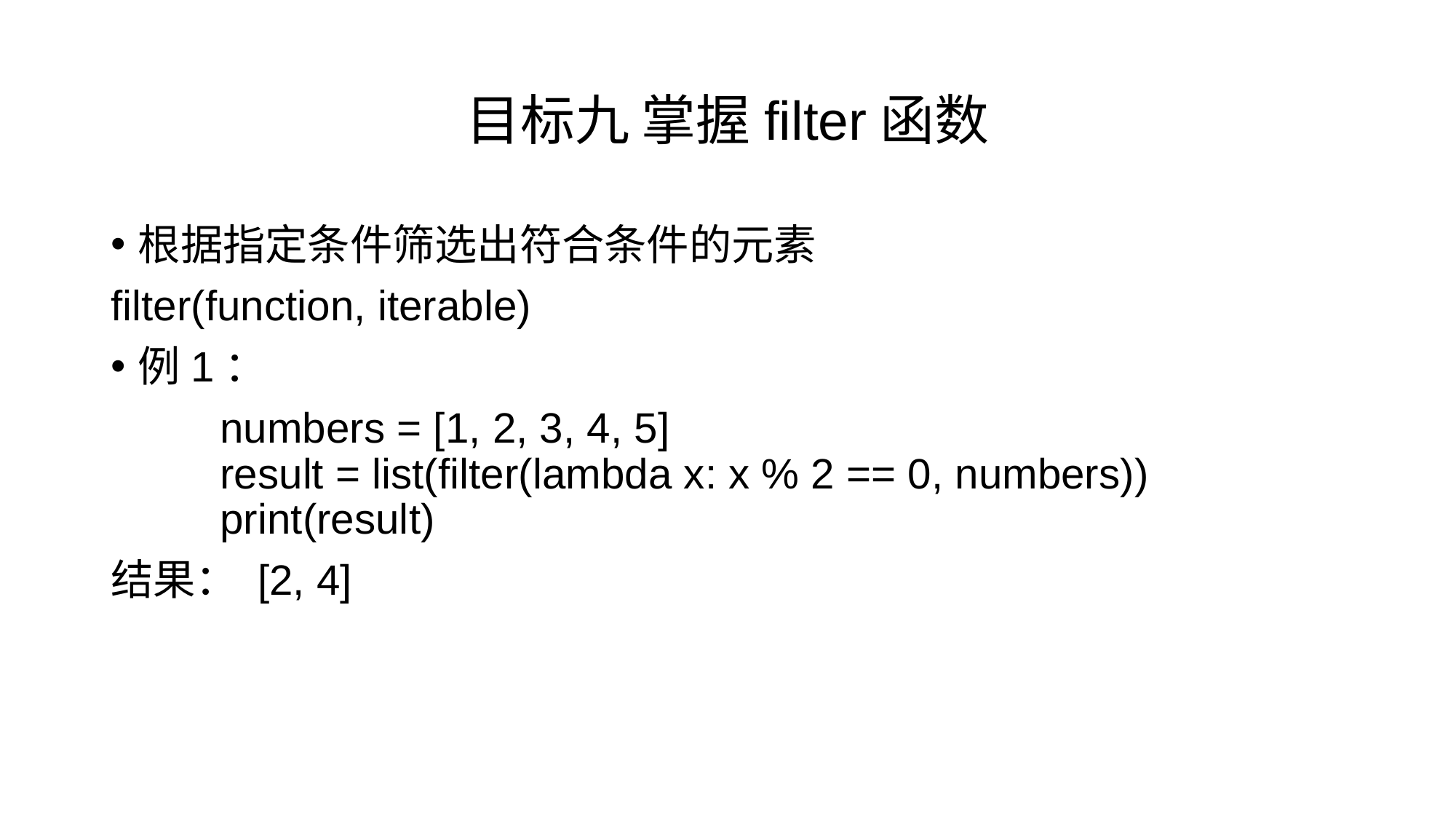

# 目标九 掌握filter函数
根据指定条件筛选出符合条件的元素
filter(function, iterable)
例1：
        	numbers = [1, 2, 3, 4, 5]
	result = list(filter(lambda x: x % 2 == 0, numbers))
	print(result)
结果： [2, 4]